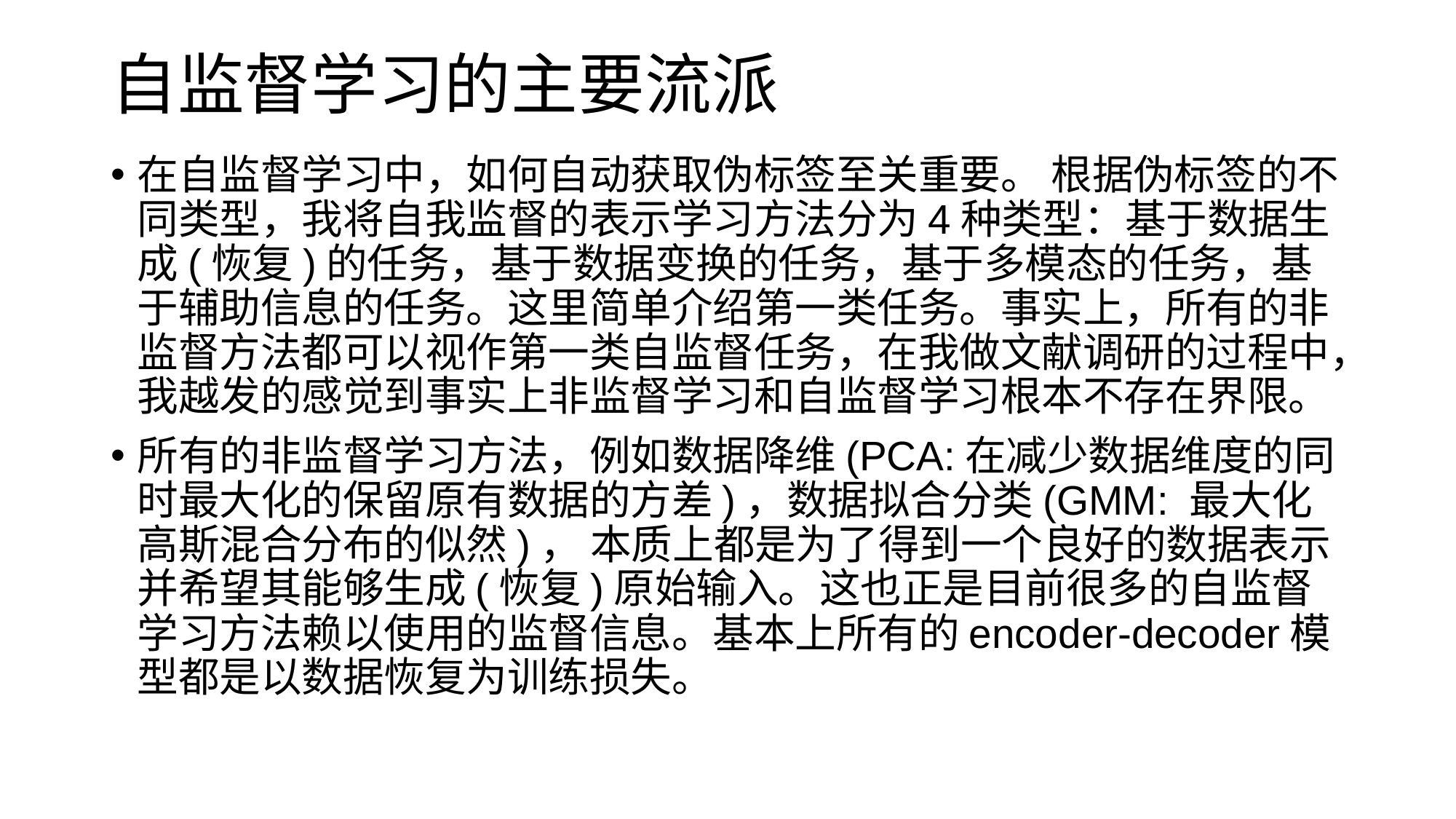

# 自监督学习的主要流派
在自监督学习中，如何自动获取伪标签至关重要。 根据伪标签的不同类型，我将自我监督的表示学习方法分为4种类型：基于数据生成(恢复)的任务，基于数据变换的任务，基于多模态的任务，基于辅助信息的任务。这里简单介绍第一类任务。事实上，所有的非监督方法都可以视作第一类自监督任务，在我做文献调研的过程中，我越发的感觉到事实上非监督学习和自监督学习根本不存在界限。
所有的非监督学习方法，例如数据降维(PCA:在减少数据维度的同时最大化的保留原有数据的方差)，数据拟合分类(GMM: 最大化高斯混合分布的似然)， 本质上都是为了得到一个良好的数据表示并希望其能够生成(恢复)原始输入。这也正是目前很多的自监督学习方法赖以使用的监督信息。基本上所有的encoder-decoder模型都是以数据恢复为训练损失。